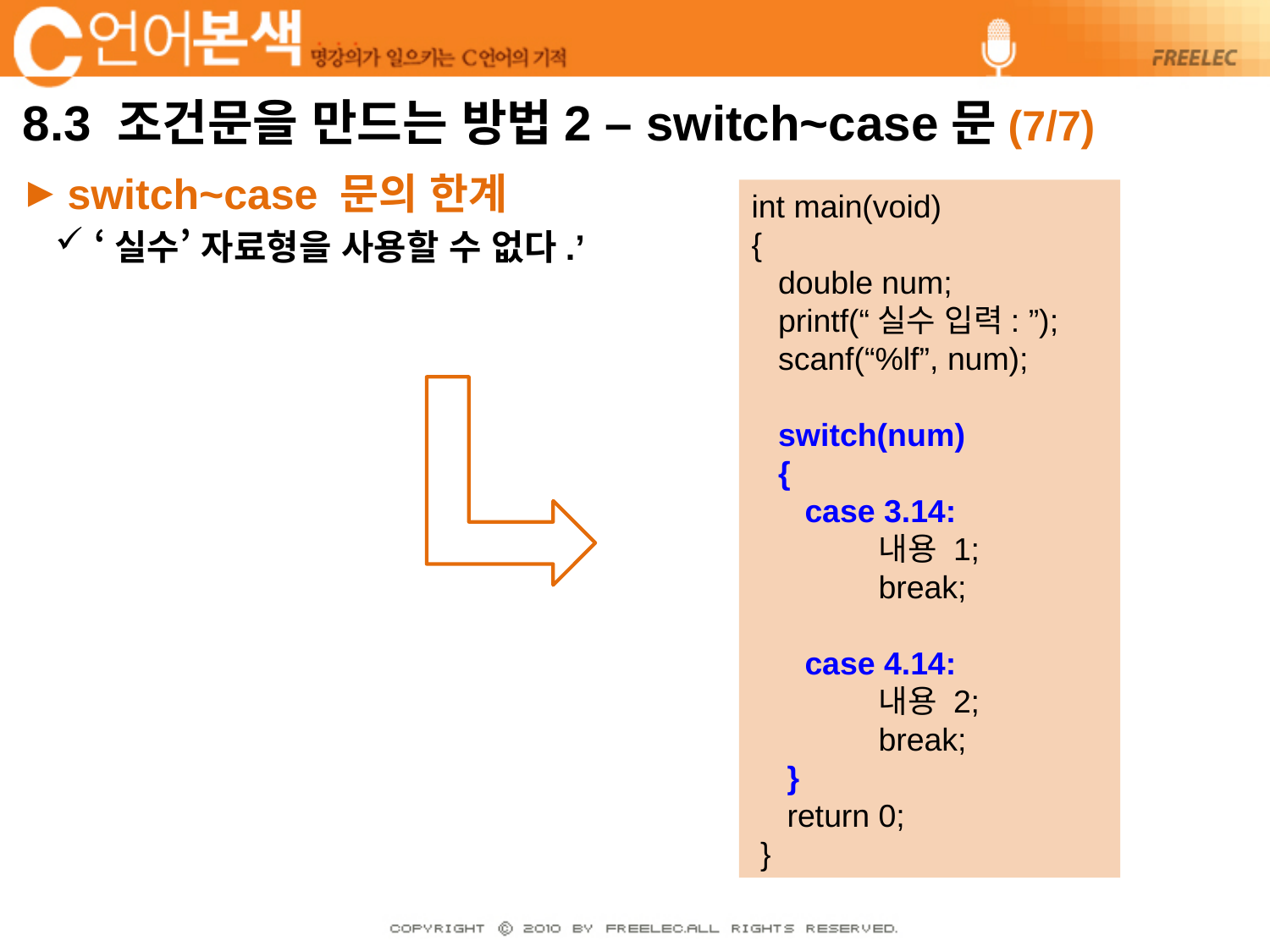

# 8.3 조건문을 만드는 방법2 – switch~case문(7/7)
switch~case 문의 한계
‘실수’ 자료형을 사용할 수 없다.’
int main(void)
{
   double num;
   printf(“실수 입력: ”);
   scanf(“%lf”, num);

   switch(num)
   {
      case 3.14:
	내용 1;
	break;

      case 4.14:
	내용 2;
	break;
    }
    return 0;
 }